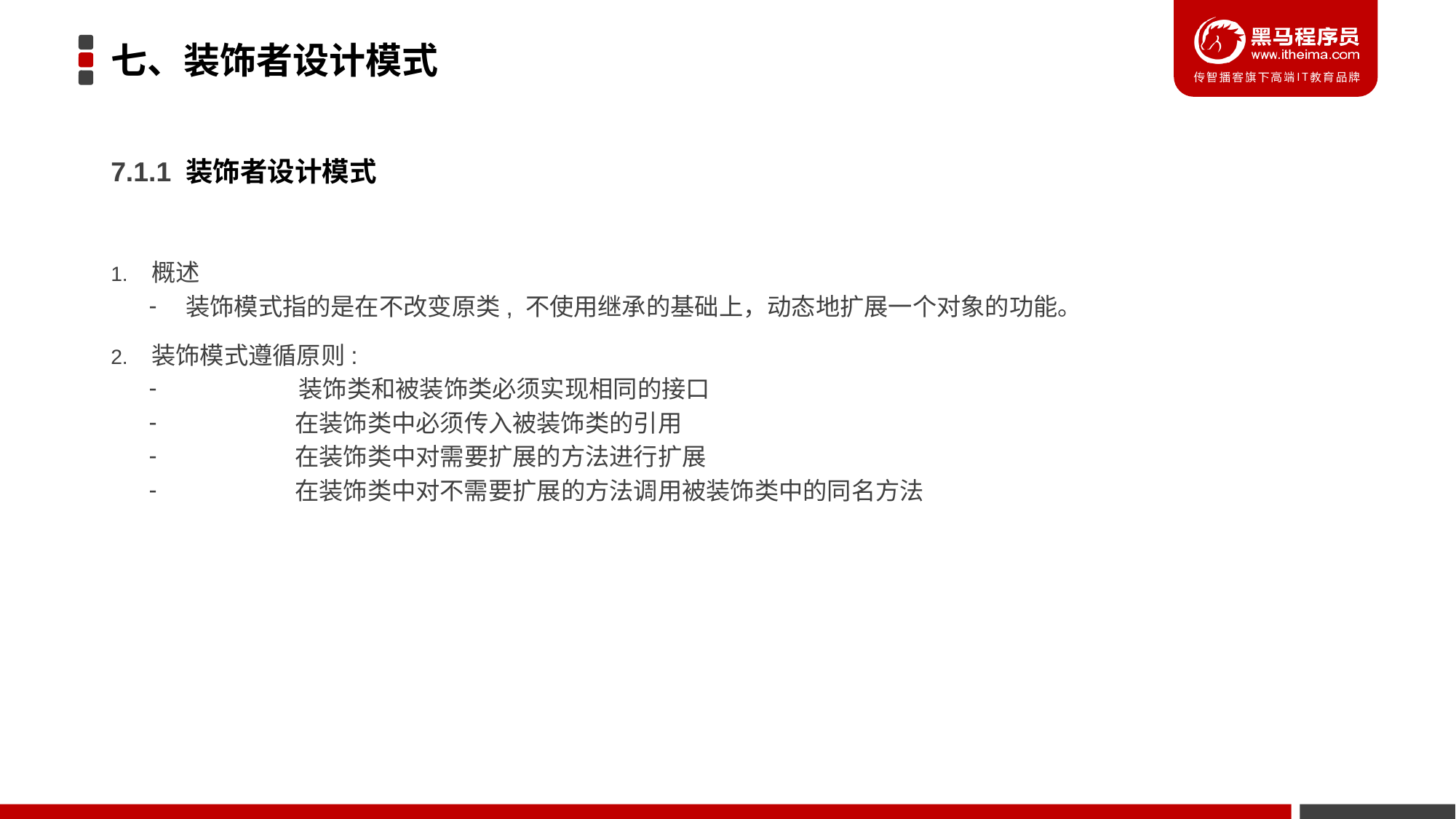

# 七、装饰者设计模式
7.1.1 装饰者设计模式
概述
装饰模式指的是在不改变原类, 不使用继承的基础上，动态地扩展一个对象的功能。
装饰模式遵循原则:
	装饰类和被装饰类必须实现相同的接口
	在装饰类中必须传入被装饰类的引用
	在装饰类中对需要扩展的方法进行扩展
	在装饰类中对不需要扩展的方法调用被装饰类中的同名方法